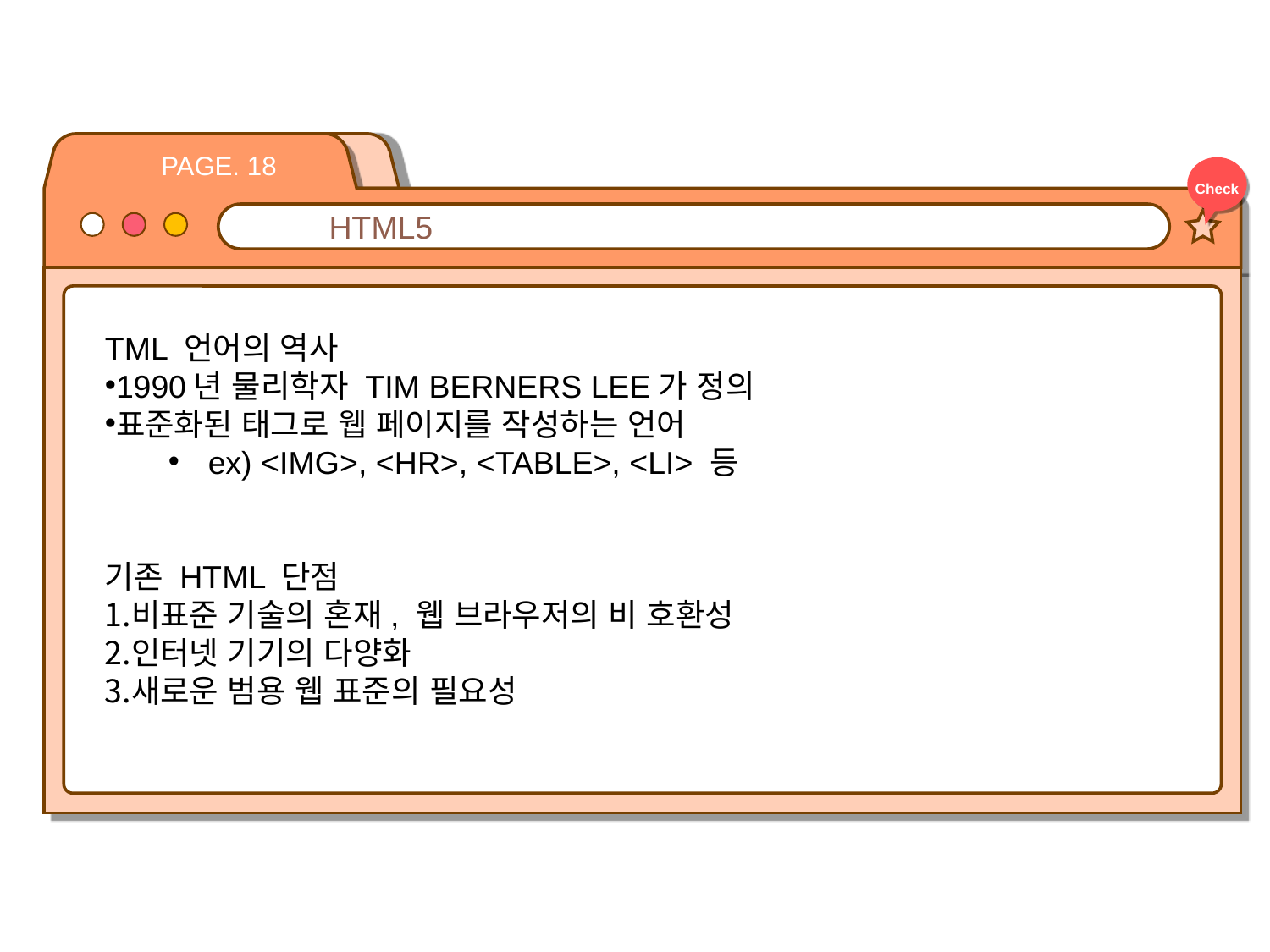

PAGE. 18
Check
🖥️ HTML5

TML 언어의 역사
1990년 물리학자 TIM BERNERS LEE가 정의
표준화된 태그로 웹 페이지를 작성하는 언어
ex) <IMG>, <HR>, <TABLE>, <LI> 등

기존 HTML 단점
비표준 기술의 혼재, 웹 브라우저의 비 호환성
인터넷 기기의 다양화
새로운 범용 웹 표준의 필요성